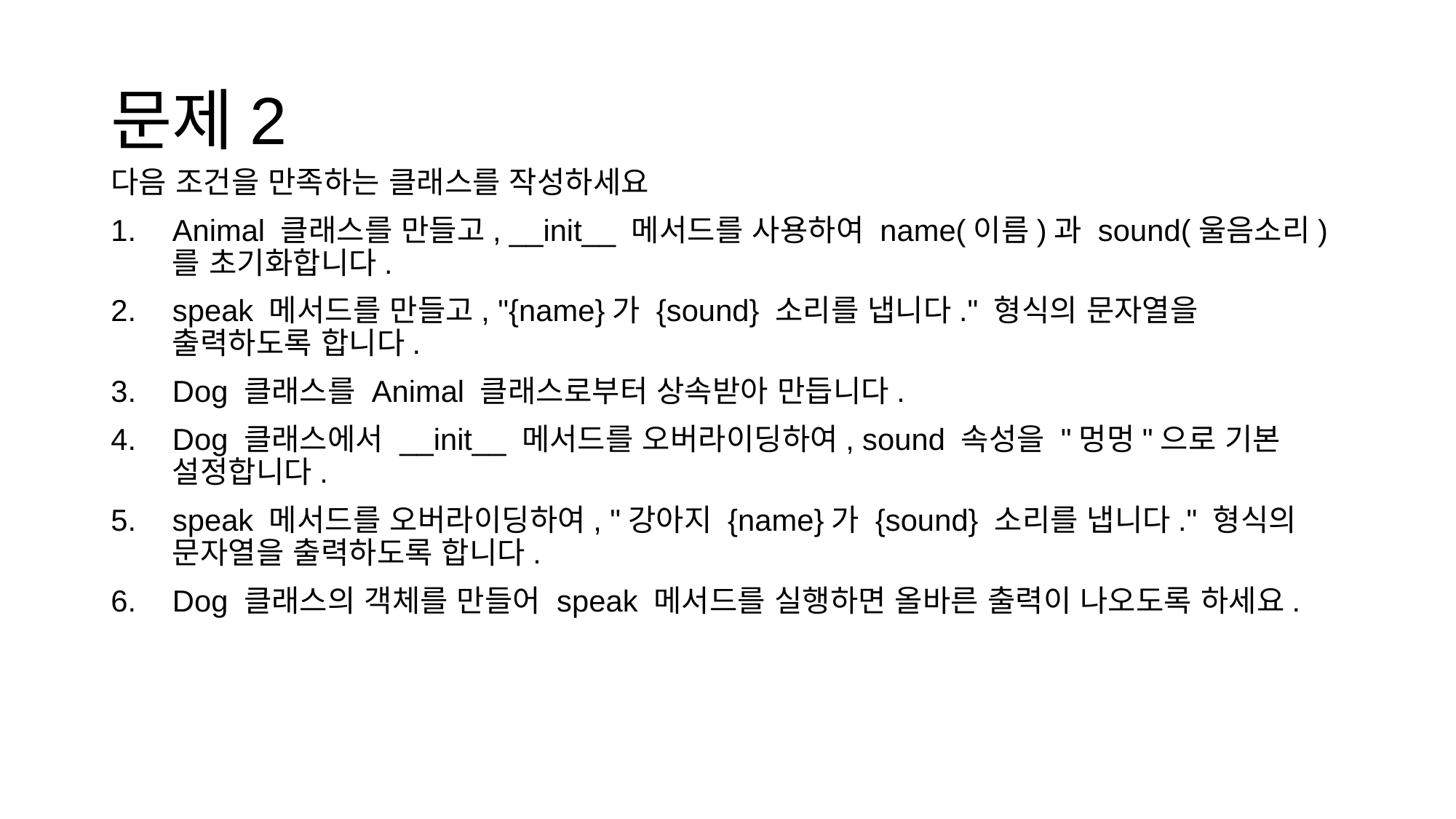

# 문제2
다음 조건을 만족하는 클래스를 작성하세요
Animal 클래스를 만들고, __init__ 메서드를 사용하여 name(이름)과 sound(울음소리)를 초기화합니다.
speak 메서드를 만들고, "{name}가 {sound} 소리를 냅니다." 형식의 문자열을 출력하도록 합니다.
Dog 클래스를 Animal 클래스로부터 상속받아 만듭니다.
Dog 클래스에서 __init__ 메서드를 오버라이딩하여, sound 속성을 "멍멍"으로 기본 설정합니다.
speak 메서드를 오버라이딩하여, "강아지 {name}가 {sound} 소리를 냅니다." 형식의 문자열을 출력하도록 합니다.
Dog 클래스의 객체를 만들어 speak 메서드를 실행하면 올바른 출력이 나오도록 하세요.